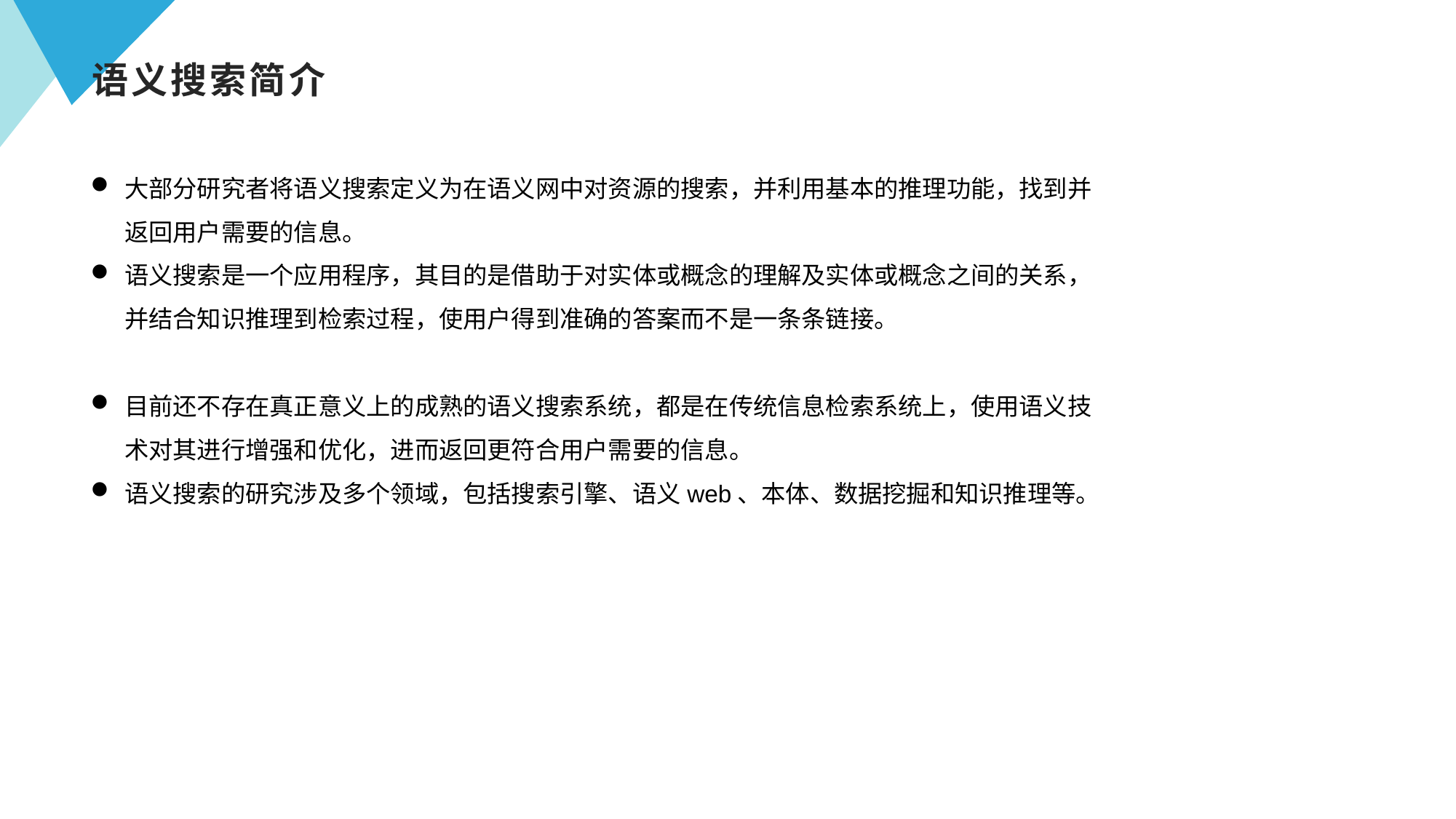

# 语义搜索简介
大部分研究者将语义搜索定义为在语义网中对资源的搜索，并利用基本的推理功能，找到并返回用户需要的信息。
语义搜索是一个应用程序，其目的是借助于对实体或概念的理解及实体或概念之间的关系，并结合知识推理到检索过程，使用户得到准确的答案而不是一条条链接。

目前还不存在真正意义上的成熟的语义搜索系统，都是在传统信息检索系统上，使用语义技术对其进行增强和优化，进而返回更符合用户需要的信息。
语义搜索的研究涉及多个领域，包括搜索引擎、语义web、本体、数据挖掘和知识推理等。